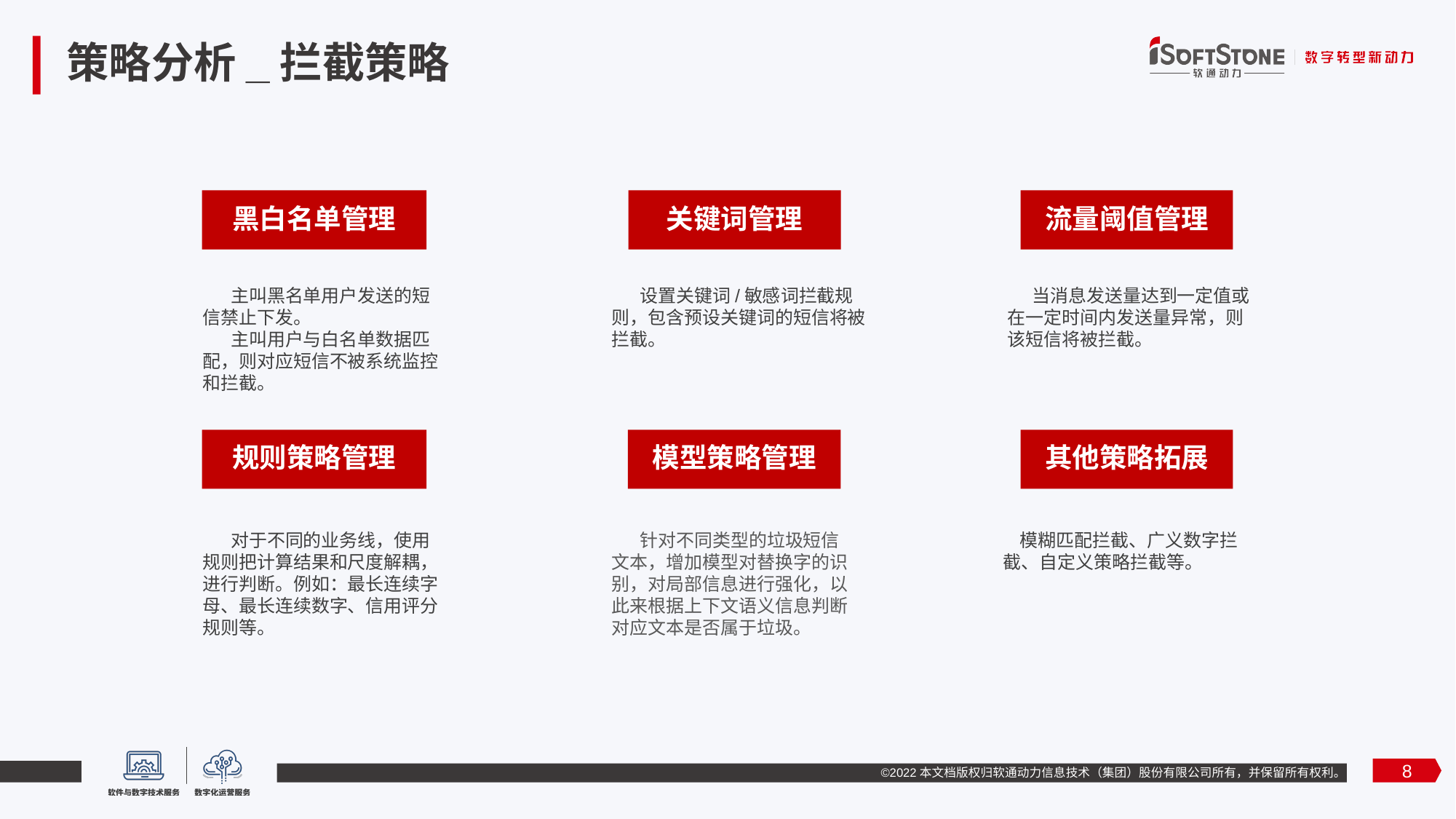

# 策略分析_拦截策略
黑白名单管理
关键词管理
流量阈值管理
      主叫黑名单用户发送的短信禁止下发。
      主叫用户与白名单数据匹配，则对应短信不被系统监控和拦截。
      设置关键词/敏感词拦截规则，包含预设关键词的短信将被拦截。
     当消息发送量达到一定值或在一定时间内发送量异常，则该短信将被拦截。
其他策略拓展
规则策略管理
模型策略管理
      对于不同的业务线，使用规则把计算结果和尺度解耦，进行判断。例如：最长连续字母、最长连续数字、信用评分规则等。
      针对不同类型的垃圾短信文本，增加模型对替换字的识别，对局部信息进行强化，以此来根据上下文语义信息判断对应文本是否属于垃圾。
   模糊匹配拦截、广义数字拦截、自定义策略拦截等。
8